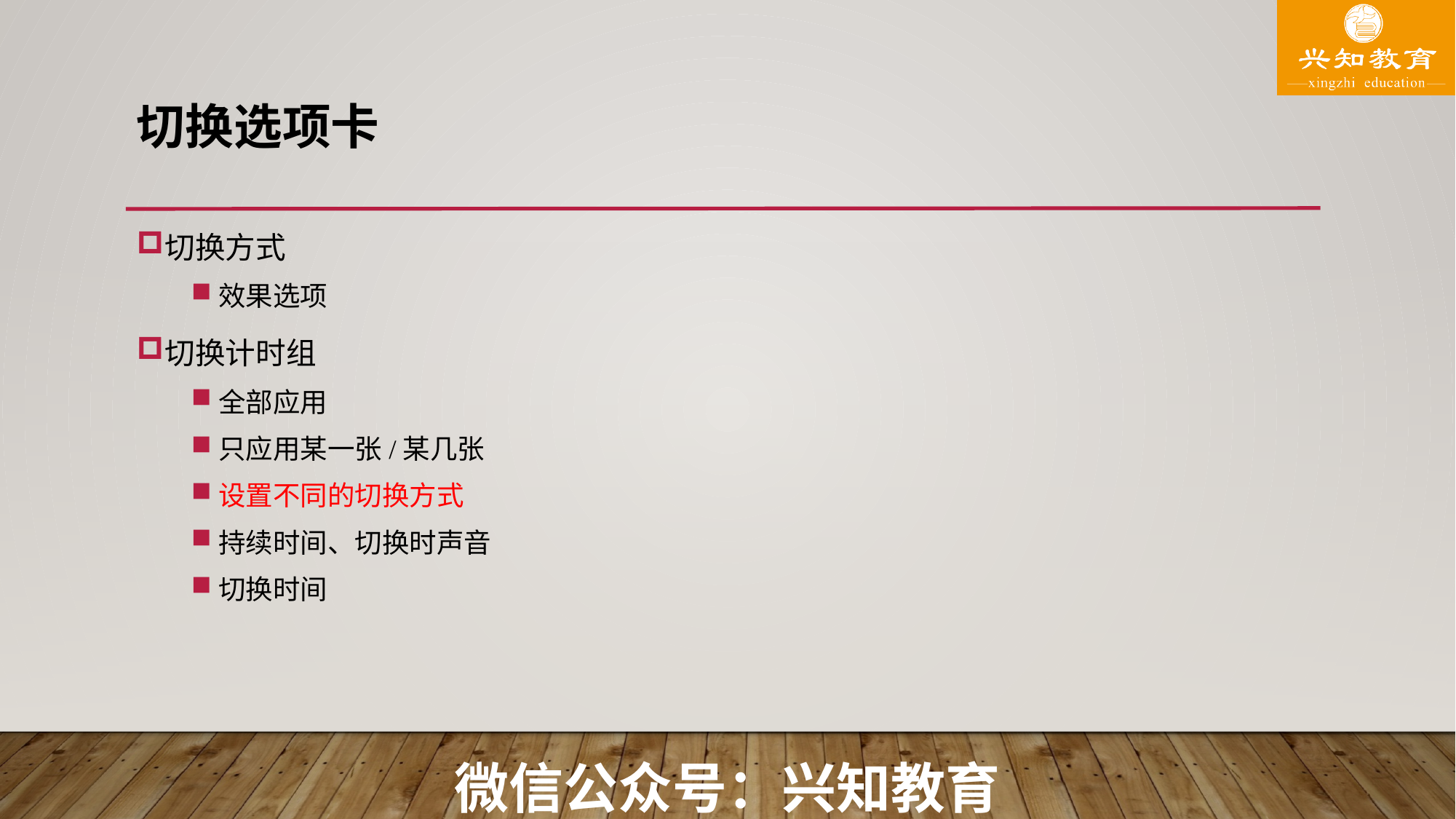

# 切换选项卡
切换方式
效果选项
切换计时组
全部应用
只应用某一张/某几张
设置不同的切换方式
持续时间、切换时声音
切换时间